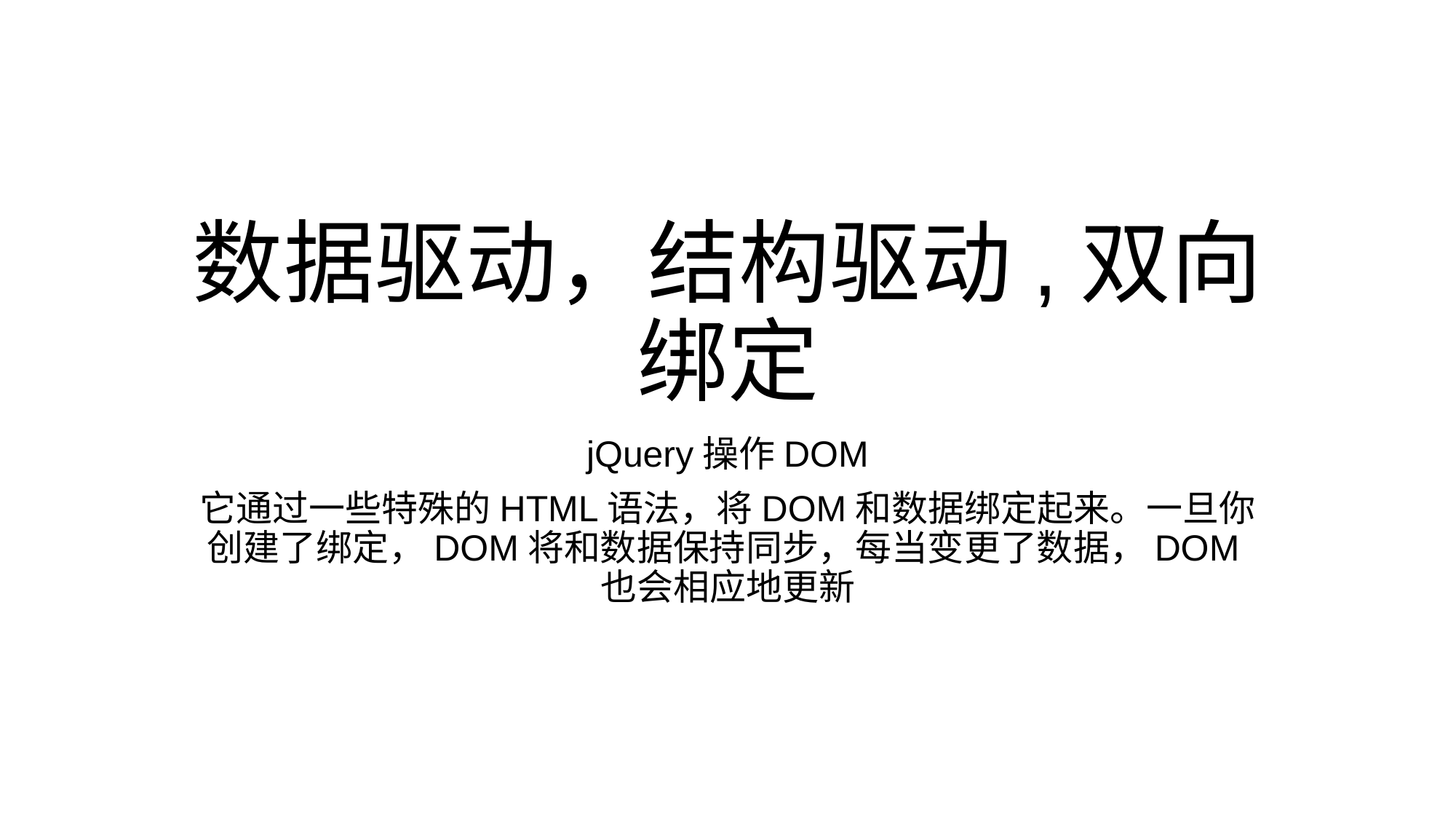

# 数据驱动，结构驱动,双向绑定
jQuery操作DOM
它通过一些特殊的HTML语法，将DOM和数据绑定起来。一旦你创建了绑定，DOM将和数据保持同步，每当变更了数据，DOM也会相应地更新